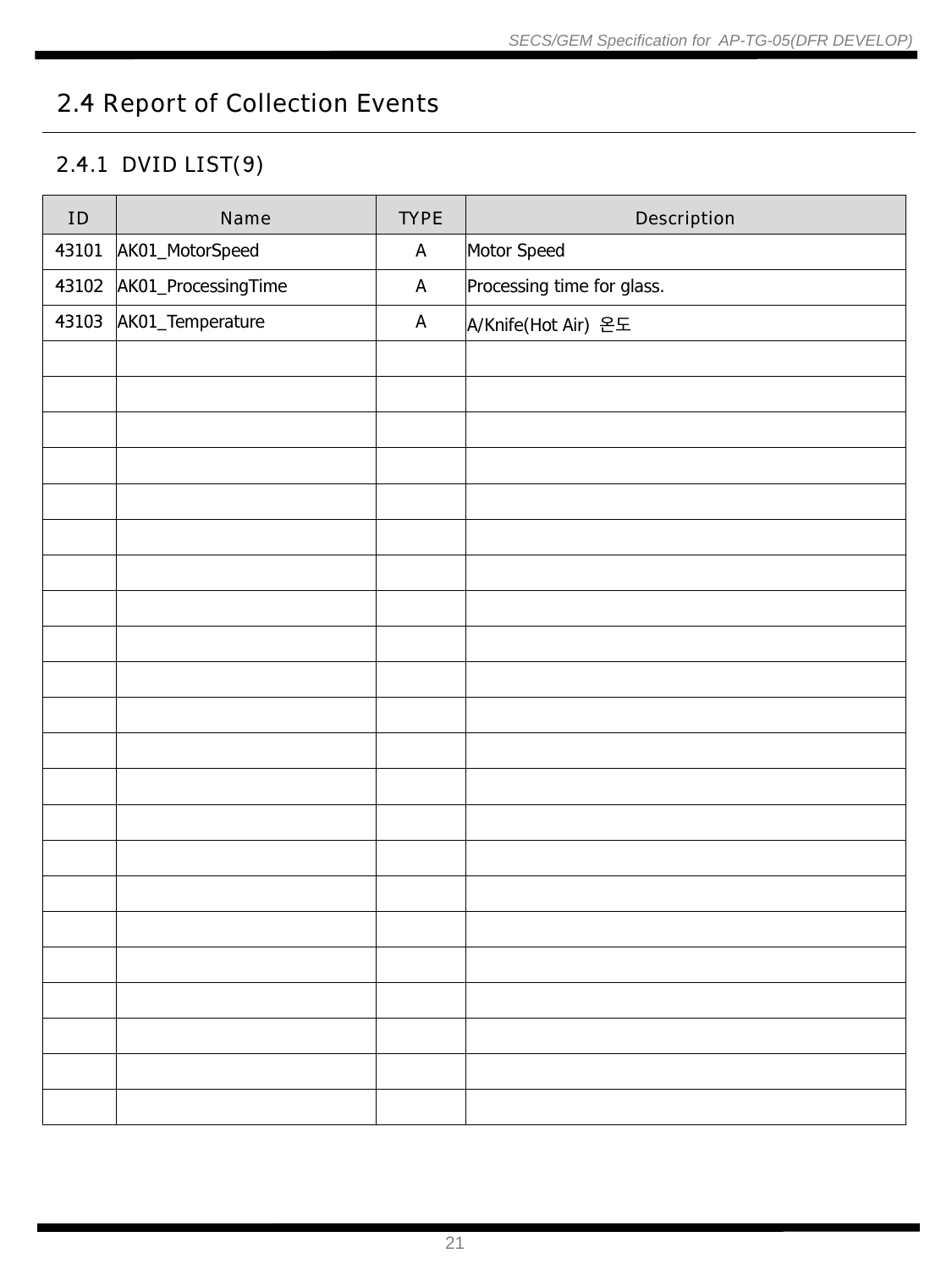

2.4 Report of Collection Events
2.4.1  DVID LIST(9)
| ID | Name | TYPE | Description |
| --- | --- | --- | --- |
| 43101 | AK01\_MotorSpeed | A | Motor Speed |
| 43102 | AK01\_ProcessingTime | A | Processing time for glass. |
| 43103 | AK01\_Temperature | A | A/Knife(Hot Air) 온도 |
|  |  |  |  |
|  |  |  |  |
|  |  |  |  |
|  |  |  |  |
|  |  |  |  |
|  |  |  |  |
|  |  |  |  |
|  |  |  |  |
|  |  |  |  |
|  |  |  |  |
|  |  |  |  |
|  |  |  |  |
|  |  |  |  |
|  |  |  |  |
|  |  |  |  |
|  |  |  |  |
|  |  |  |  |
|  |  |  |  |
|  |  |  |  |
|  |  |  |  |
|  |  |  |  |
|  |  |  |  |